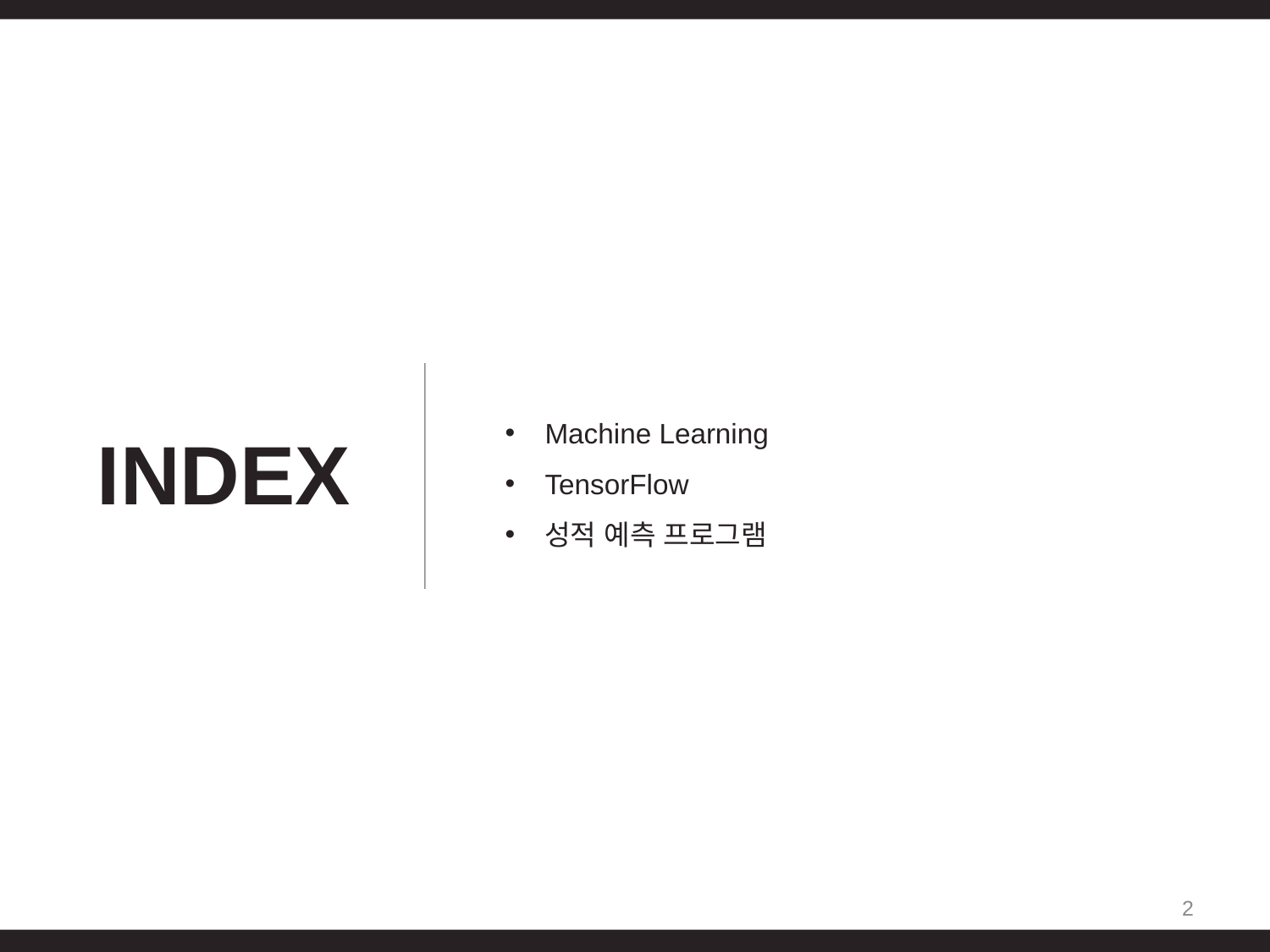

Machine Learning
TensorFlow
성적 예측 프로그램
INDEX
2